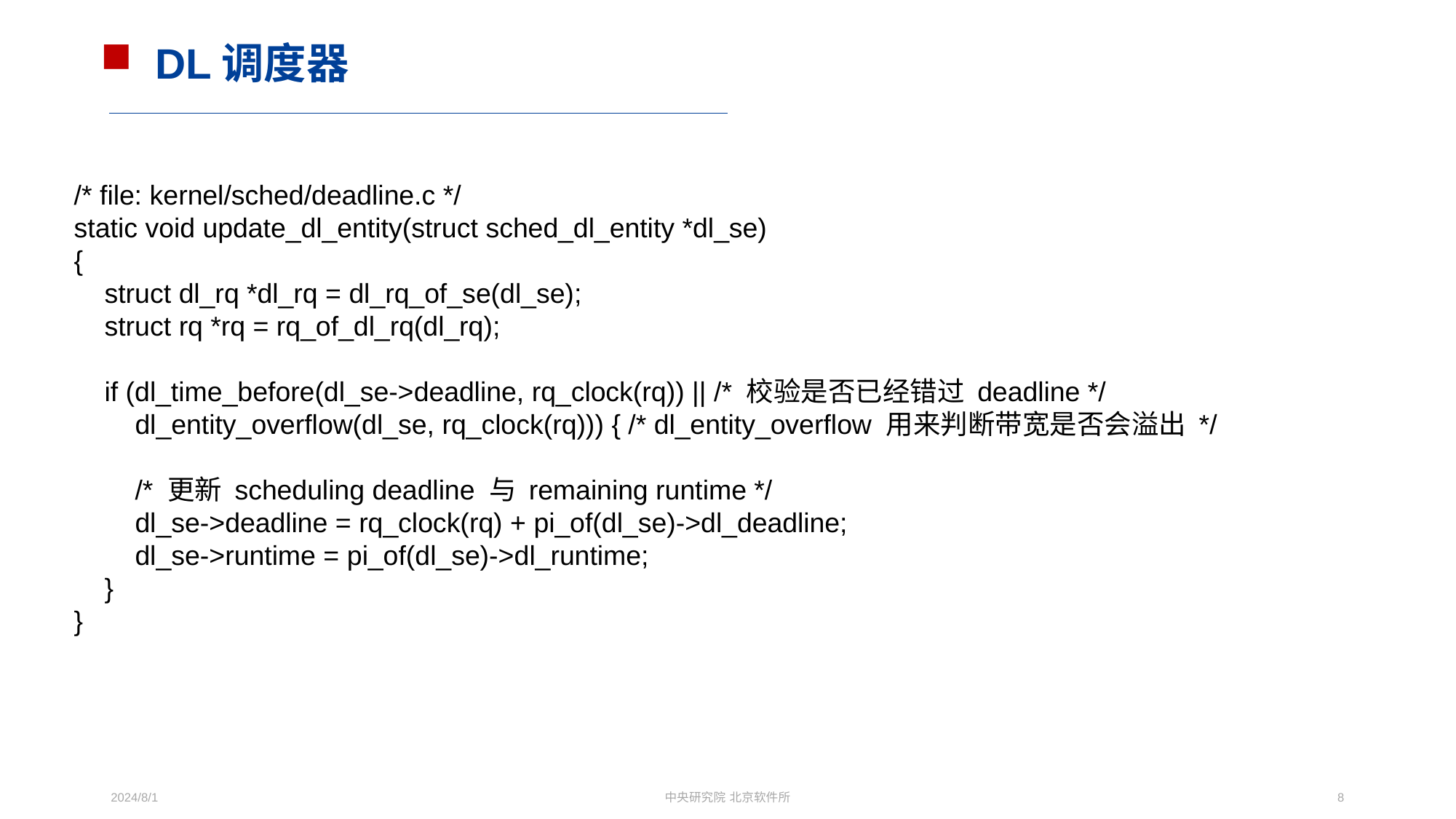

DL调度器
/* file: kernel/sched/deadline.c */
static void update_dl_entity(struct sched_dl_entity *dl_se)
{
    struct dl_rq *dl_rq = dl_rq_of_se(dl_se);
    struct rq *rq = rq_of_dl_rq(dl_rq);

    if (dl_time_before(dl_se->deadline, rq_clock(rq)) || /* 校验是否已经错过 deadline */
        dl_entity_overflow(dl_se, rq_clock(rq))) { /* dl_entity_overflow 用来判断带宽是否会溢出 */

        /* 更新 scheduling deadline 与 remaining runtime */
        dl_se->deadline = rq_clock(rq) + pi_of(dl_se)->dl_deadline;
        dl_se->runtime = pi_of(dl_se)->dl_runtime;
    }
}
2024/8/1
中央研究院 北京软件所
8